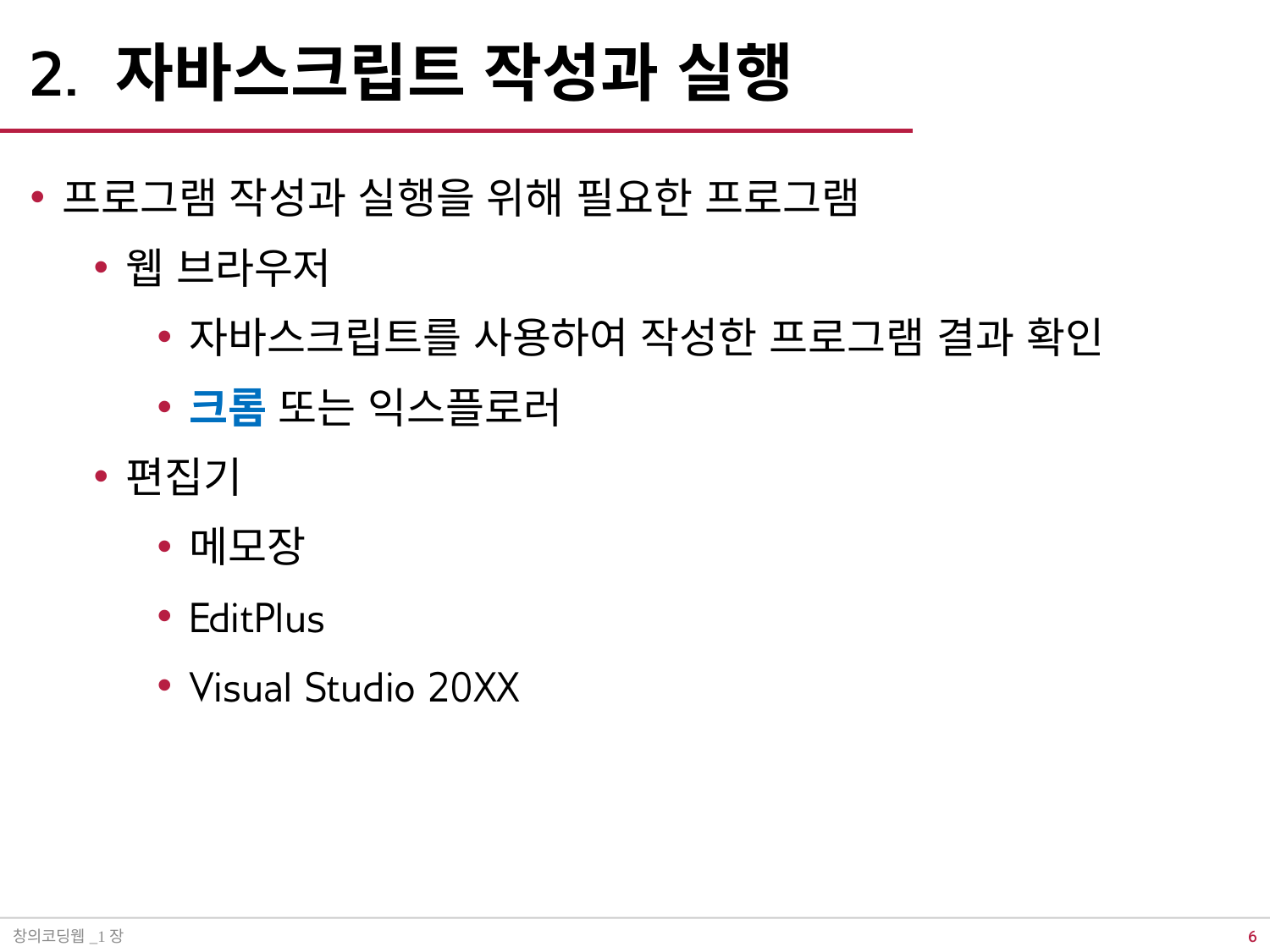

# 2. 자바스크립트 작성과 실행
프로그램 작성과 실행을 위해 필요한 프로그램
웹 브라우저
자바스크립트를 사용하여 작성한 프로그램 결과 확인
크롬 또는 익스플로러
편집기
메모장
EditPlus
Visual Studio 20XX
창의코딩웹_1장
6